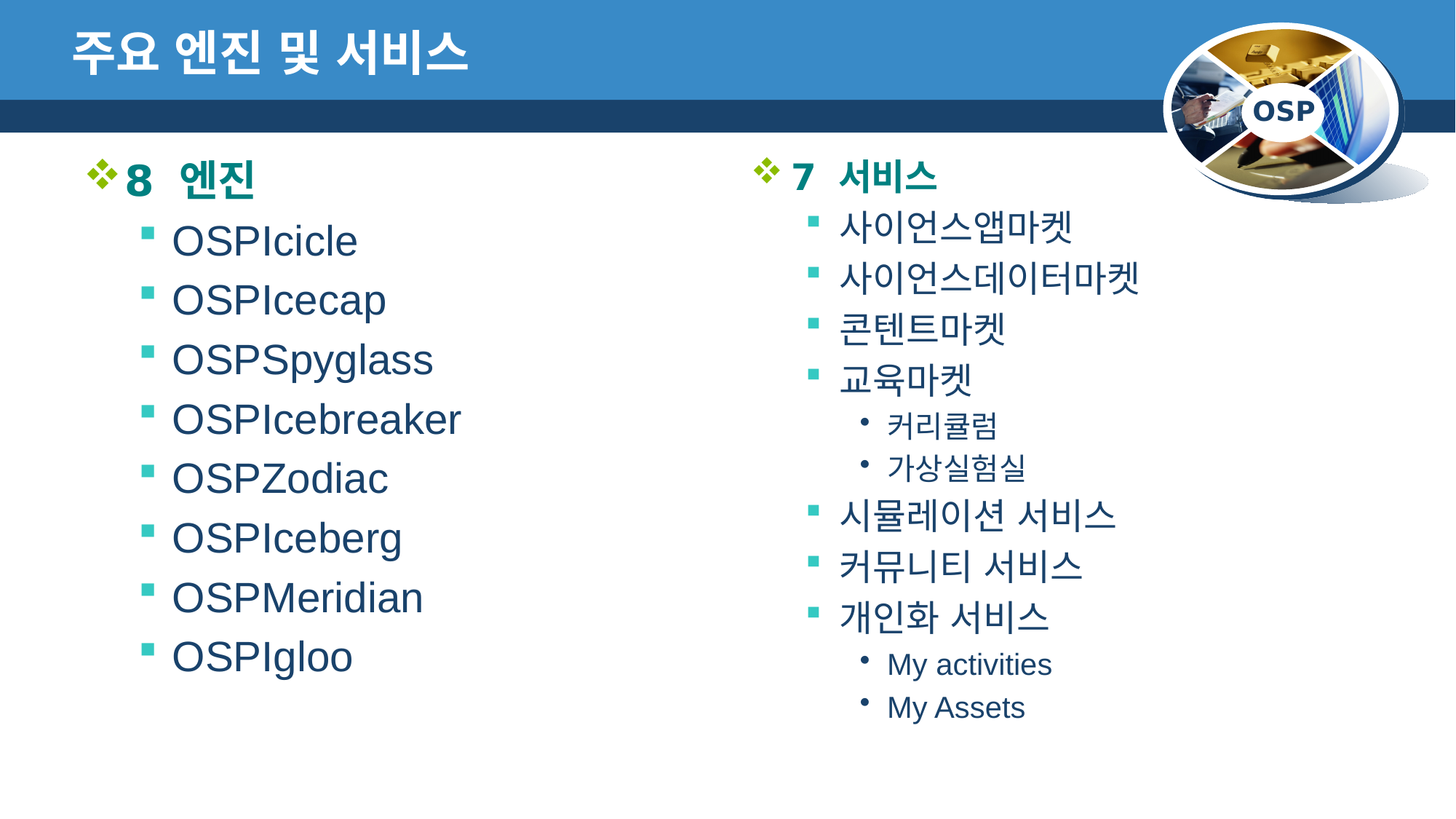

# 주요 엔진 및 서비스
8 엔진
OSPIcicle
OSPIcecap
OSPSpyglass
OSPIcebreaker
OSPZodiac
OSPIceberg
OSPMeridian
OSPIgloo
7 서비스
사이언스앱마켓
사이언스데이터마켓
콘텐트마켓
교육마켓
커리큘럼
가상실험실
시뮬레이션 서비스
커뮤니티 서비스
개인화 서비스
My activities
My Assets